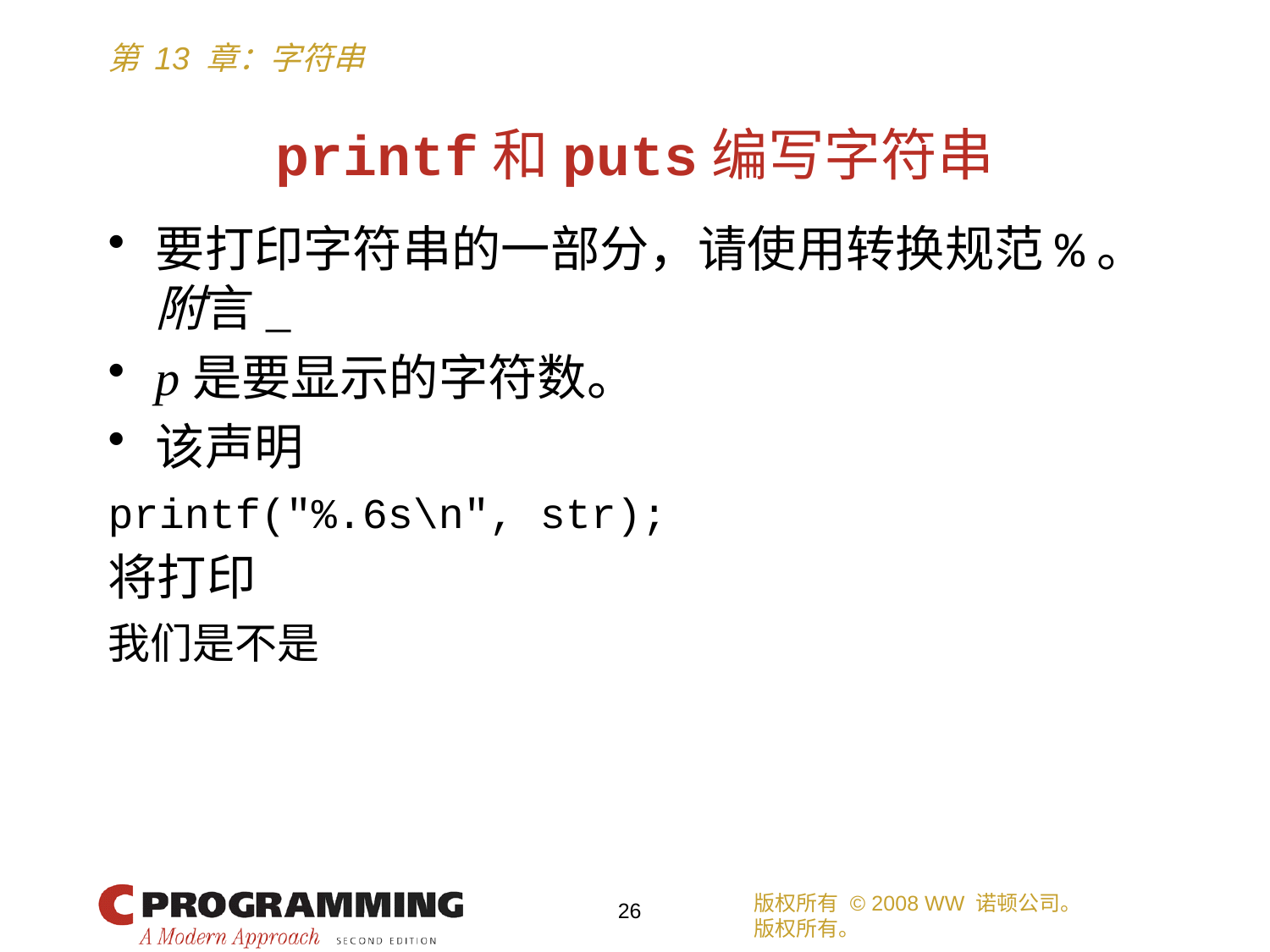

# printf和puts编写字符串
要打印字符串的一部分，请使用转换规范%。附言_
p是要显示的字符数。
该声明
printf("%.6s\n", str);
将打印
我们是不是
版权所有 © 2008 WW 诺顿公司。
版权所有。
26